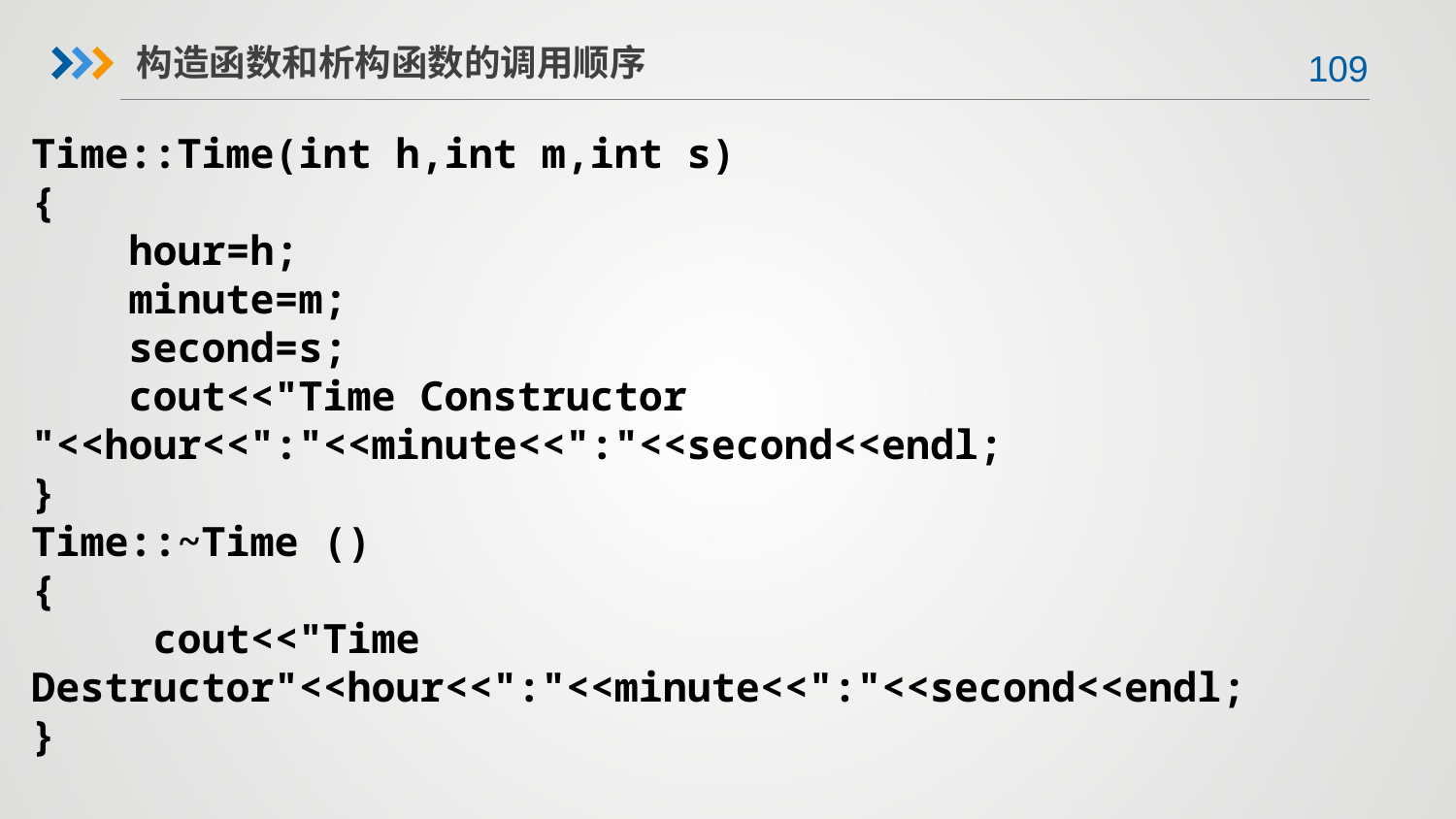

构造函数和析构函数的调用顺序
Time::Time(int h,int m,int s)
{
    hour=h;
    minute=m;
    second=s;
    cout<<"Time Constructor "<<hour<<":"<<minute<<":"<<second<<endl;
}
Time::~Time ()
{
     cout<<"Time Destructor"<<hour<<":"<<minute<<":"<<second<<endl;
}